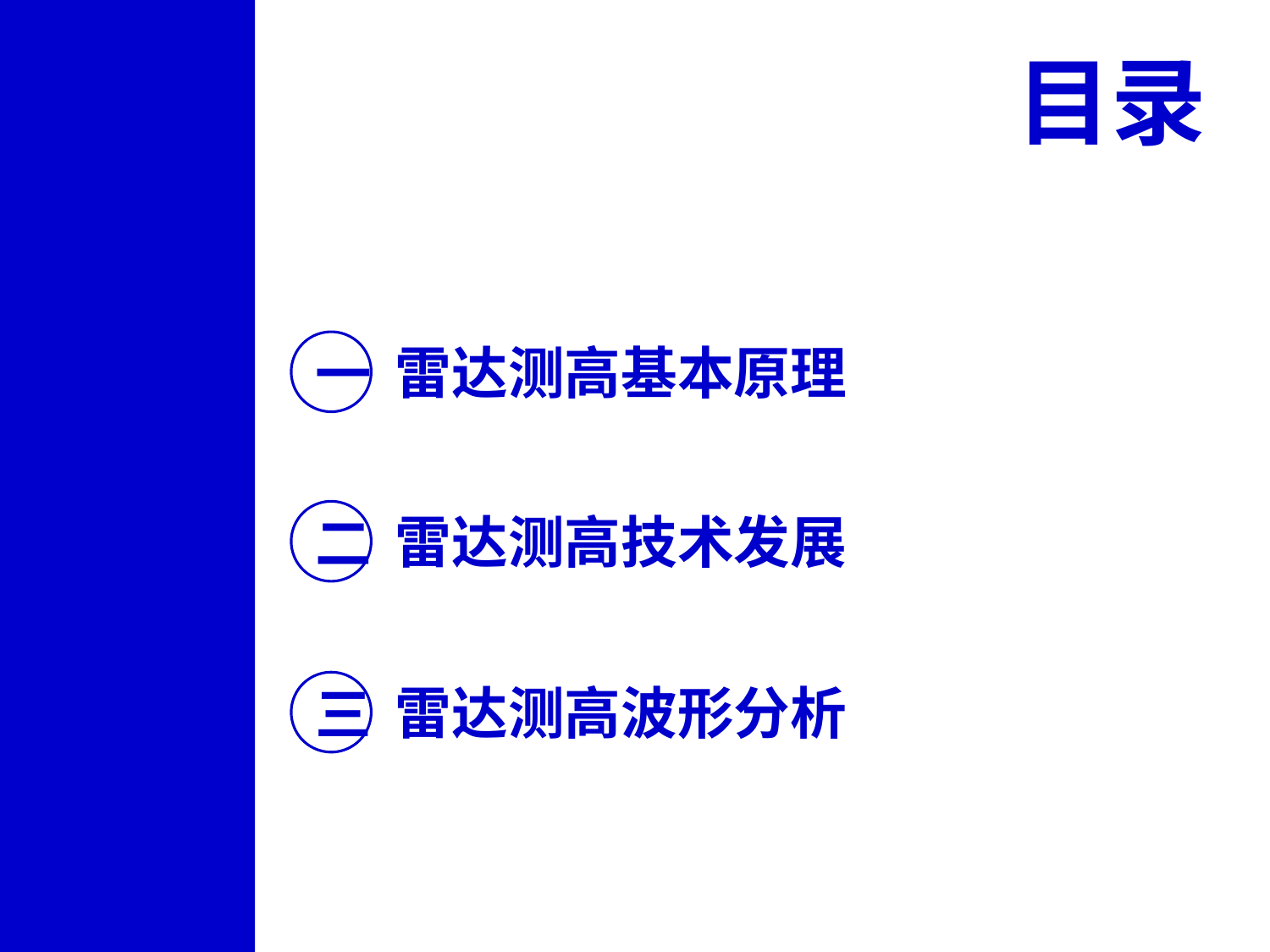

目录
雷达测高基本原理
一
雷达测高技术发展
二
雷达测高波形分析
三